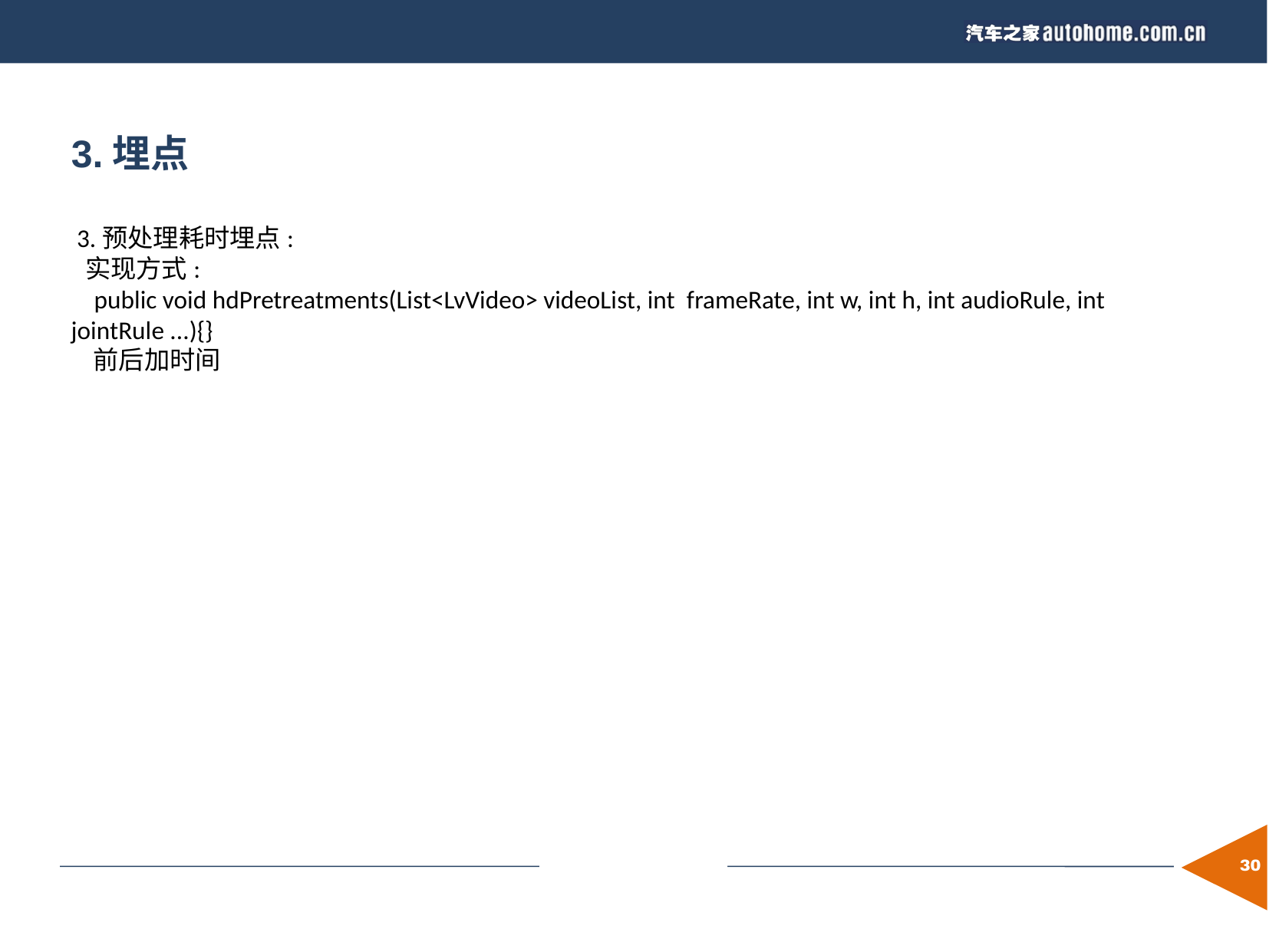

3.埋点
 3.预处理耗时埋点:
 实现方式:
    public void hdPretreatments(List<LvVideo> videoList, int  frameRate, int w, int h, int audioRule, int jointRule ...){}
  前后加时间

30